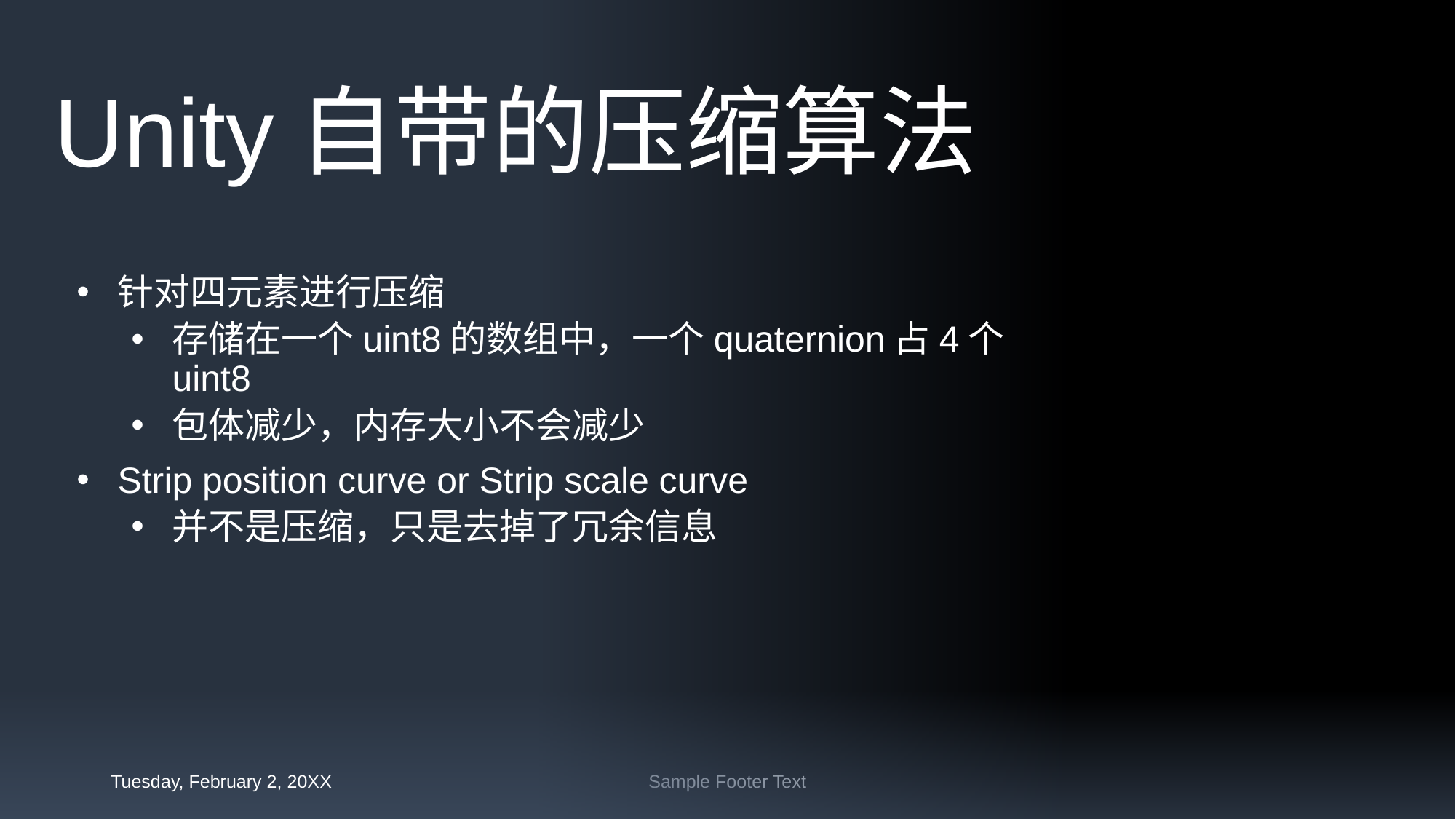

# Unity自带的压缩算法
针对四元素进行压缩
存储在一个uint8的数组中，一个quaternion占4个uint8
包体减少，内存大小不会减少
Strip position curve or Strip scale curve
并不是压缩，只是去掉了冗余信息
Tuesday, February 2, 20XX
Sample Footer Text
5